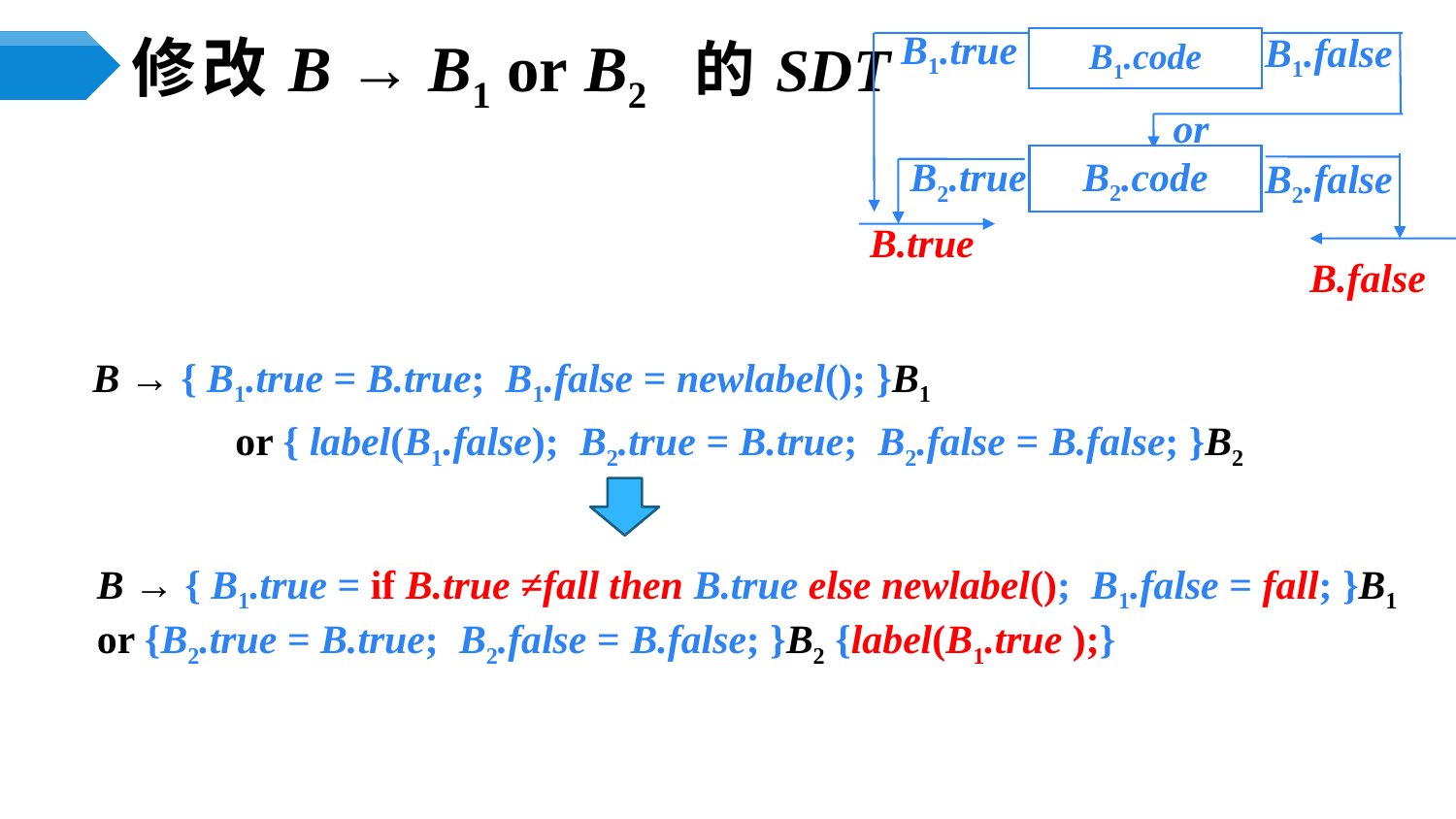

B1.true
B1.false
B1.code

or

B2.code
B2.true
B2.false

B.true

B.false
# 修改B → B1 or B2  的SDT
B → { B1.true = B.true;  B1.false = newlabel(); }B1
	     or { label(B1.false);  B2.true = B.true;  B2.false = B.false; }B2

B → { B1.true = if B.true ≠fall then B.true else newlabel();  B1.false = fall; }B1 or {B2.true = B.true;  B2.false = B.false; }B2 {label(B1.true );}